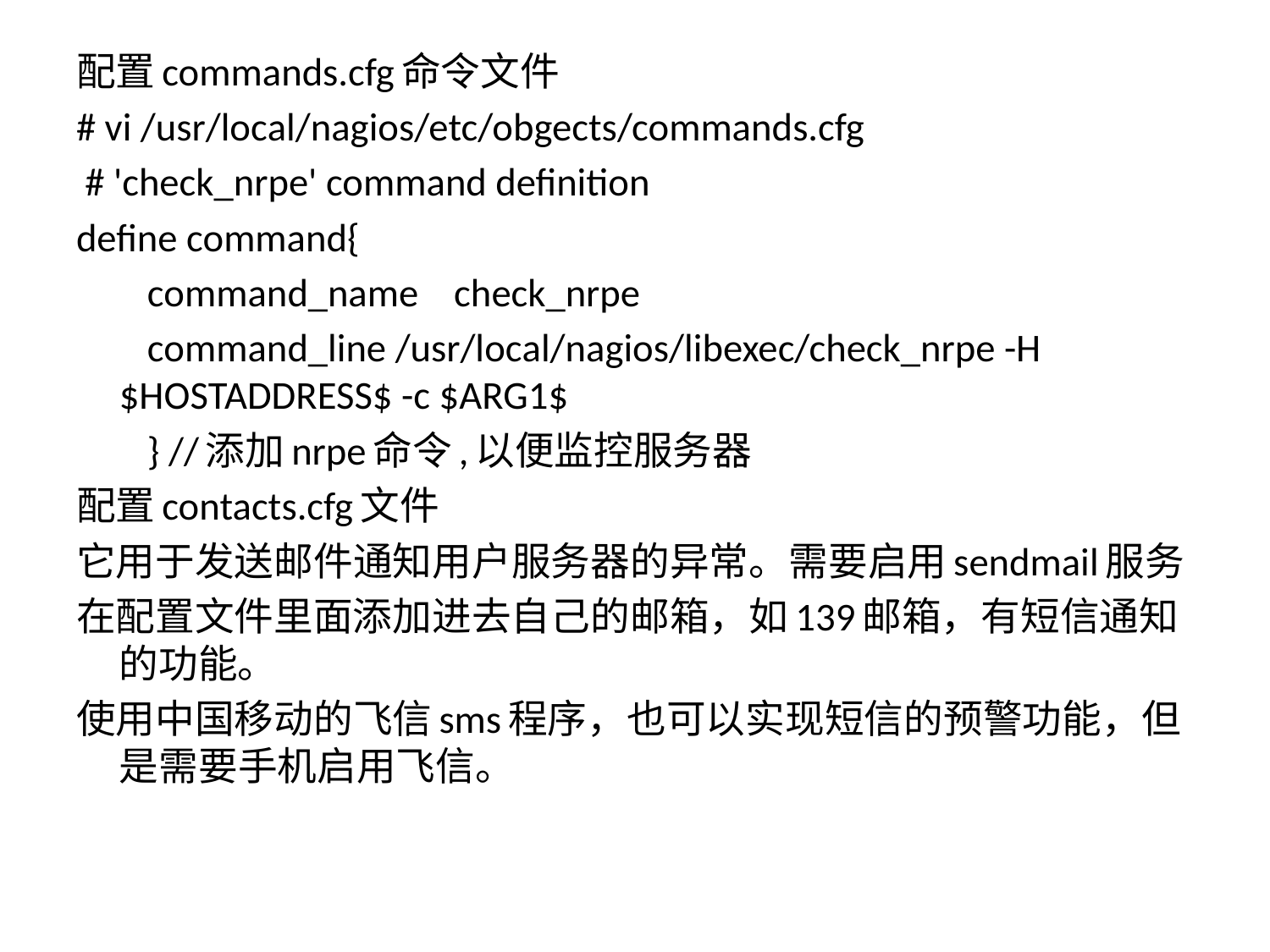

#
配置commands.cfg命令文件
# vi /usr/local/nagios/etc/obgects/commands.cfg
 # 'check_nrpe' command definition
define command{
        command_name    check_nrpe
        command_line /usr/local/nagios/libexec/check_nrpe -H $HOSTADDRESS$ -c $ARG1$
        } //添加nrpe命令,以便监控服务器
配置contacts.cfg文件
它用于发送邮件通知用户服务器的异常。需要启用sendmail服务
在配置文件里面添加进去自己的邮箱，如139邮箱，有短信通知的功能。
使用中国移动的飞信sms程序，也可以实现短信的预警功能，但是需要手机启用飞信。